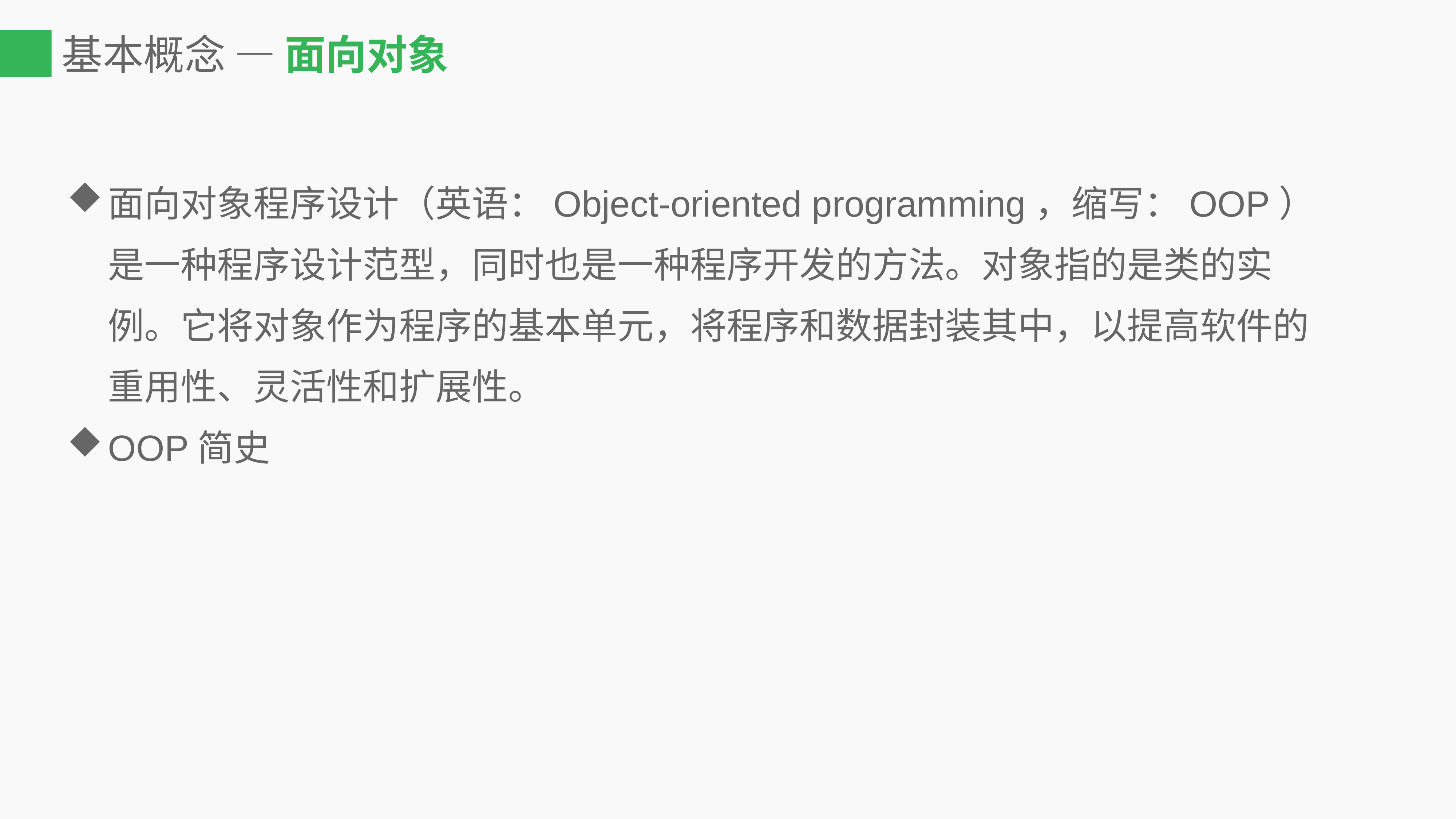

# 基本概念 — 面向对象
面向对象程序设计（英语：Object-oriented programming，缩写：OOP）是一种程序设计范型，同时也是一种程序开发的方法。对象指的是类的实例。它将对象作为程序的基本单元，将程序和数据封装其中，以提高软件的重用性、灵活性和扩展性。
OOP简史